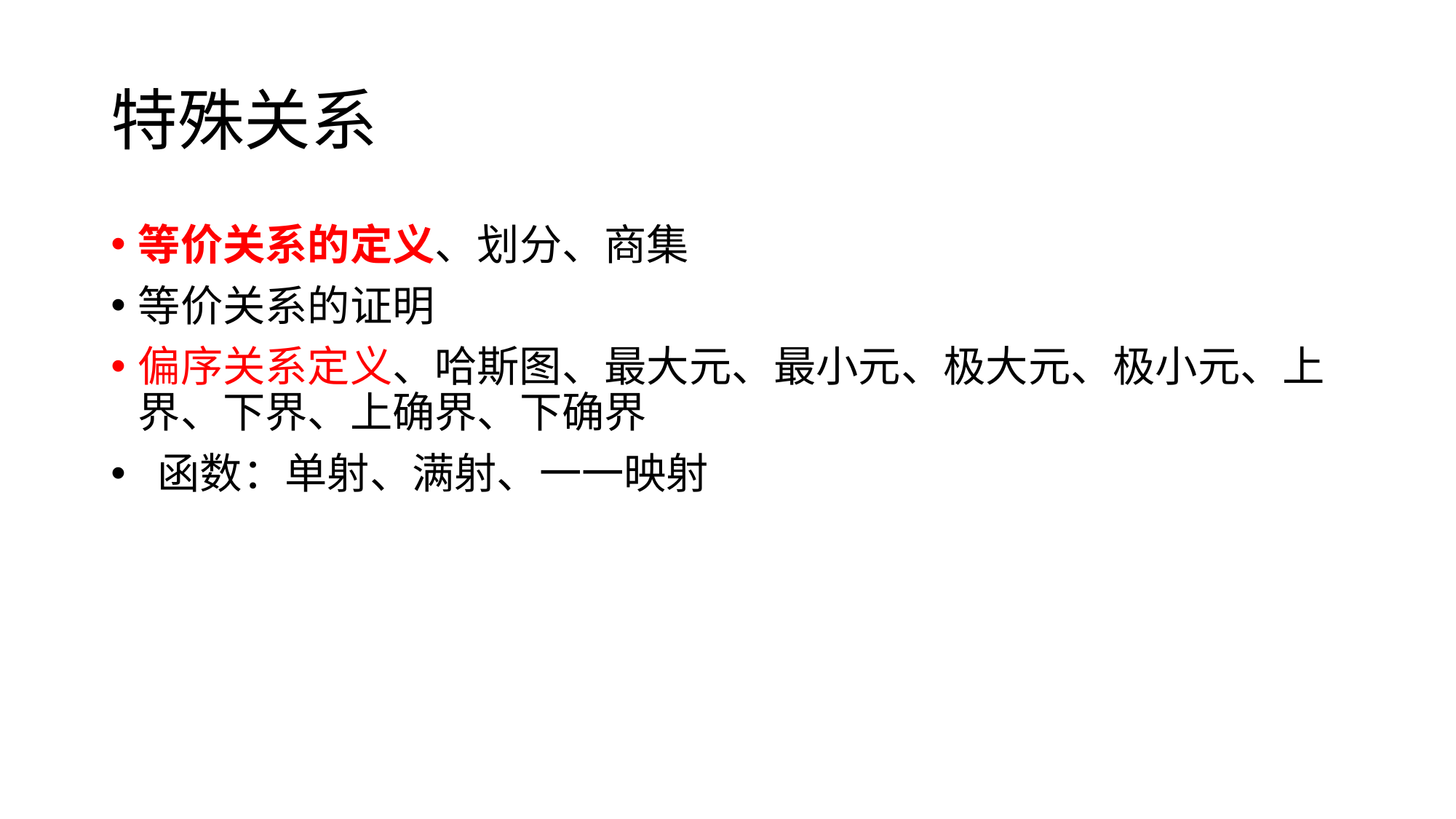

# 特殊关系
等价关系的定义、划分、商集
等价关系的证明
偏序关系定义、哈斯图、最大元、最小元、极大元、极小元、上界、下界、上确界、下确界
 函数：单射、满射、一一映射